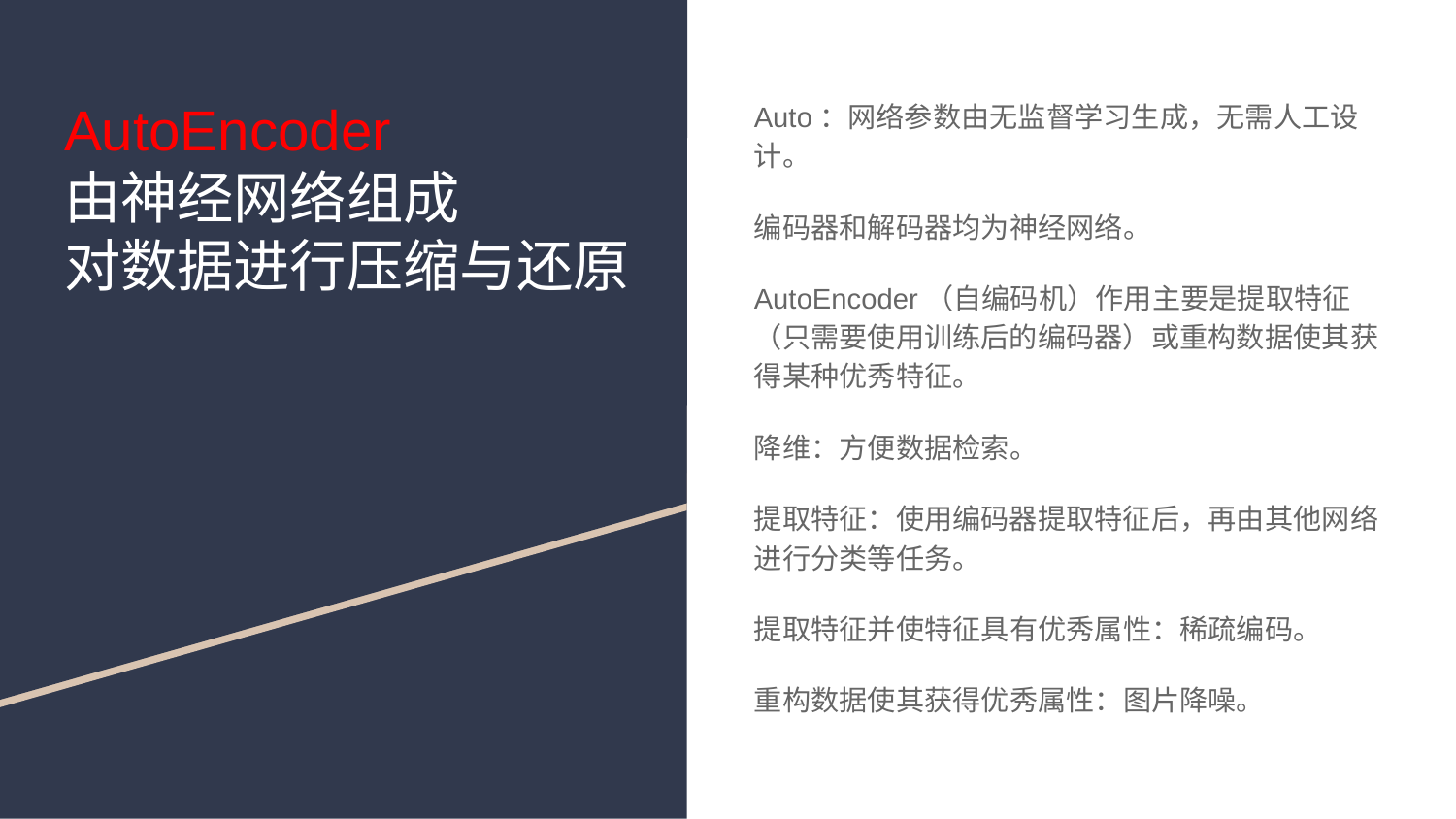

# AutoEncoder
由神经网络组成
对数据进行压缩与还原

Auto：网络参数由无监督学习生成，无需人工设计。
编码器和解码器均为神经网络。
AutoEncoder（自编码机）作用主要是提取特征（只需要使用训练后的编码器）或重构数据使其获得某种优秀特征。
降维：方便数据检索。
提取特征：使用编码器提取特征后，再由其他网络进行分类等任务。
提取特征并使特征具有优秀属性：稀疏编码。
重构数据使其获得优秀属性：图片降噪。